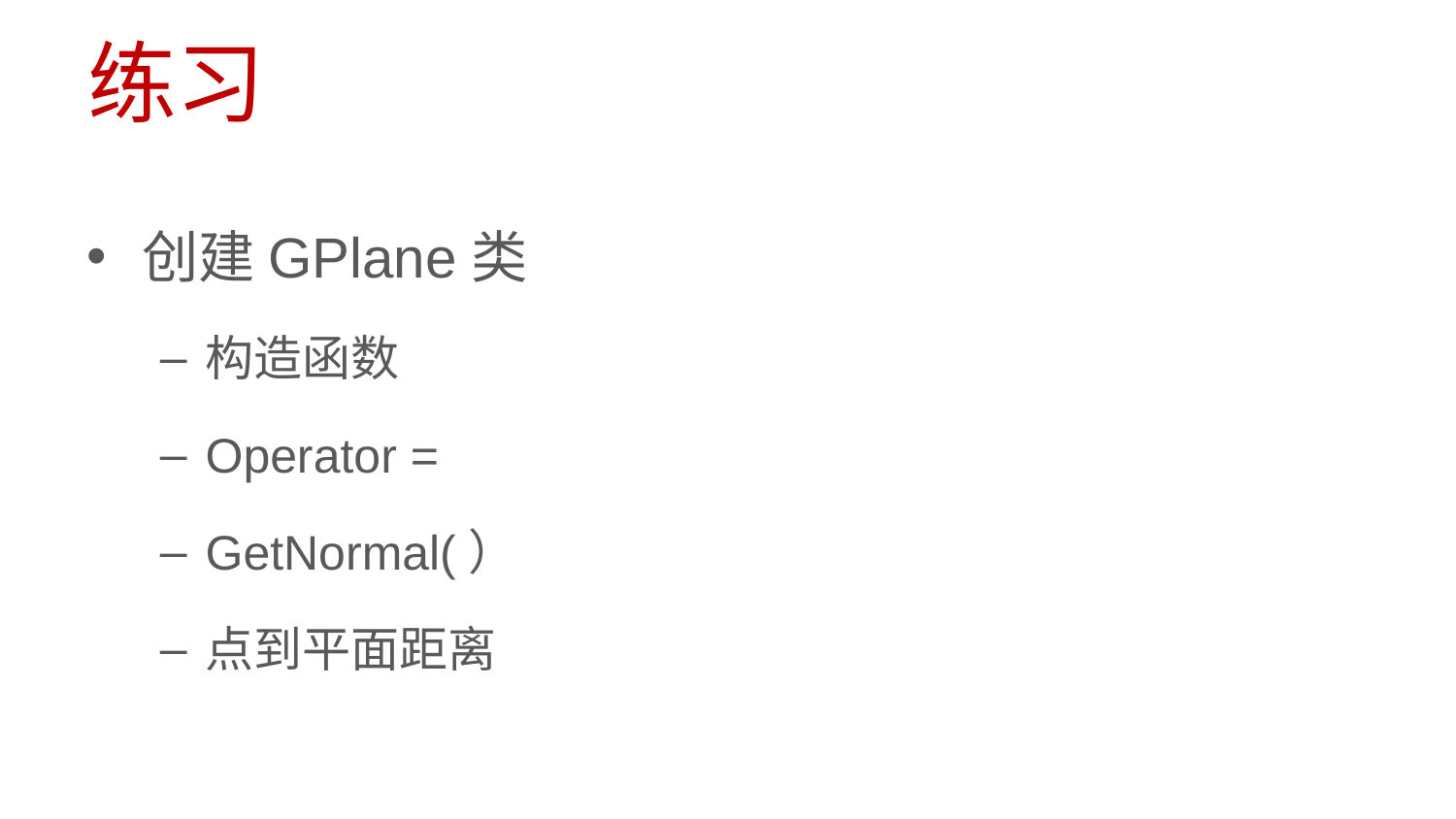

# 练习
创建GPlane类
构造函数
Operator =
GetNormal(）
点到平面距离